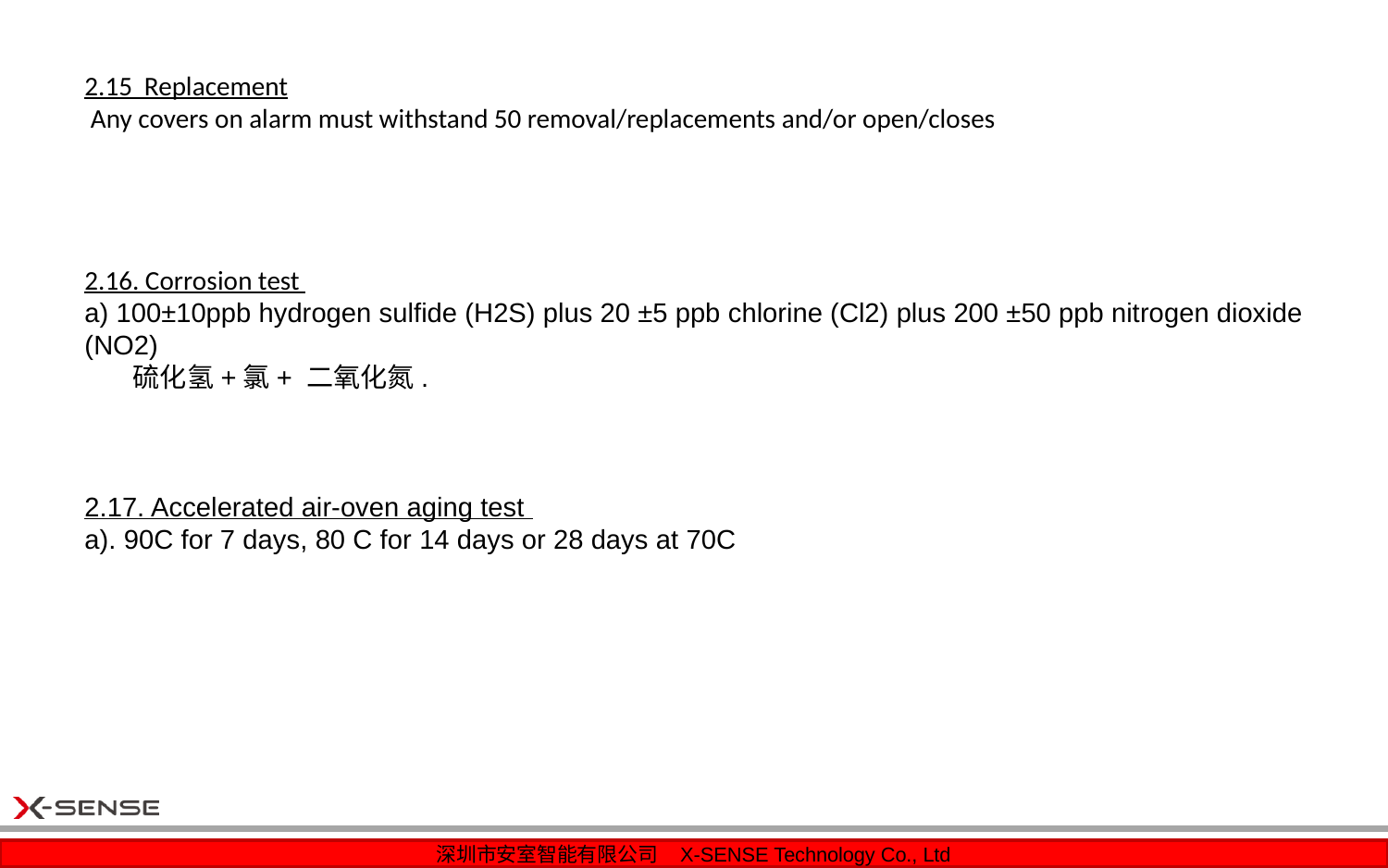

2.15  Replacement
 Any covers on alarm must withstand 50 removal/replacements and/or open/closes

2.16. Corrosion test
a) 100±10ppb hydrogen sulfide (H2S) plus 20 ±5 ppb chlorine (Cl2) plus 200 ±50 ppb nitrogen dioxide (NO2)
       硫化氢+氯+ 二氧化氮.

2.17. Accelerated air-oven aging test
a). 90C for 7 days, 80 C for 14 days or 28 days at 70C